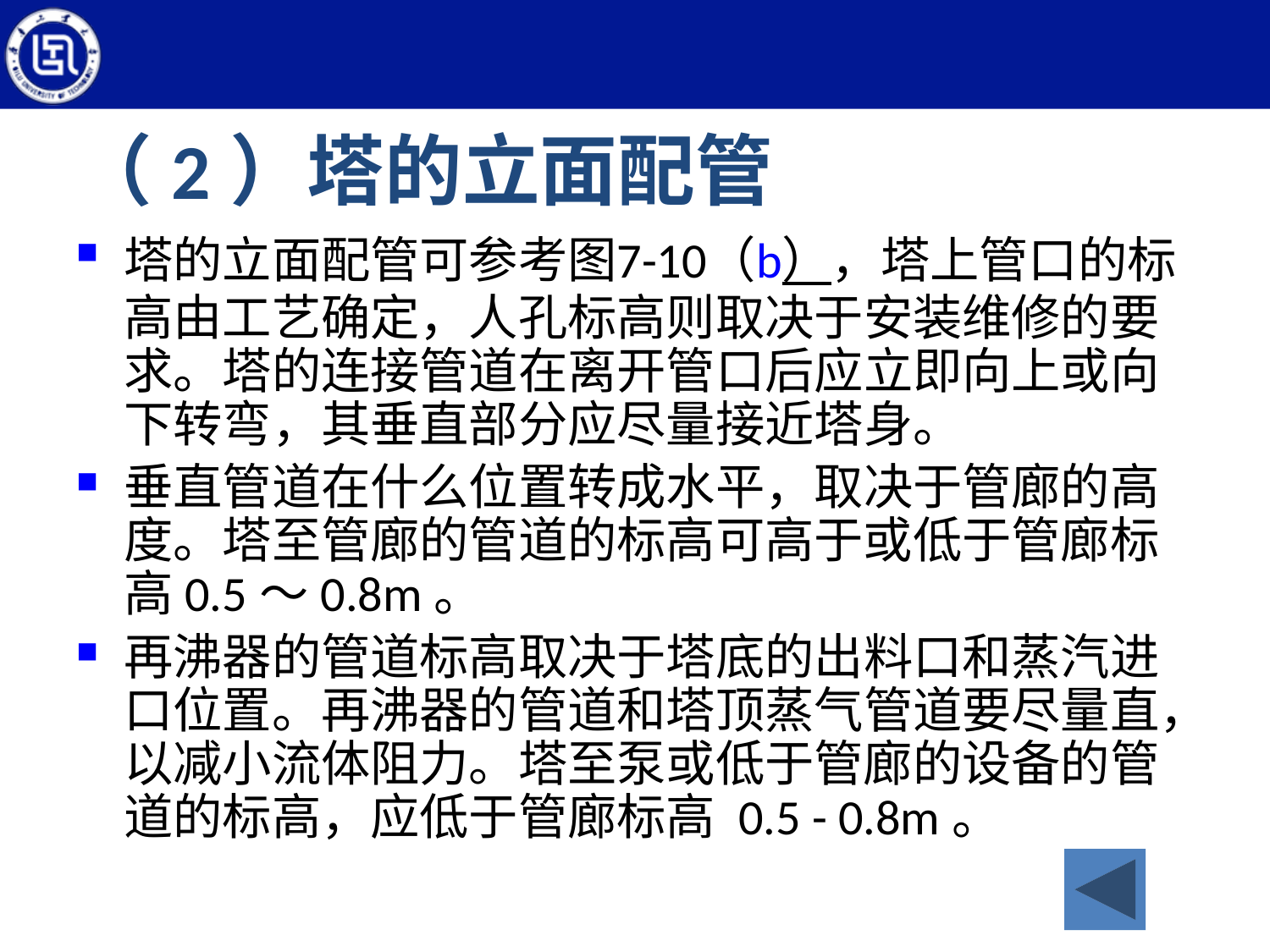

# （2）塔的立面配管
塔的立面配管可参考图7-10（b），塔上管口的标高由工艺确定，人孔标高则取决于安装维修的要求。塔的连接管道在离开管口后应立即向上或向下转弯，其垂直部分应尽量接近塔身。
垂直管道在什么位置转成水平，取决于管廊的高度。塔至管廊的管道的标高可高于或低于管廊标高0.5～0.8m。
再沸器的管道标高取决于塔底的出料口和蒸汽进口位置。再沸器的管道和塔顶蒸气管道要尽量直，以减小流体阻力。塔至泵或低于管廊的设备的管道的标高，应低于管廊标高 0.5 - 0.8m。